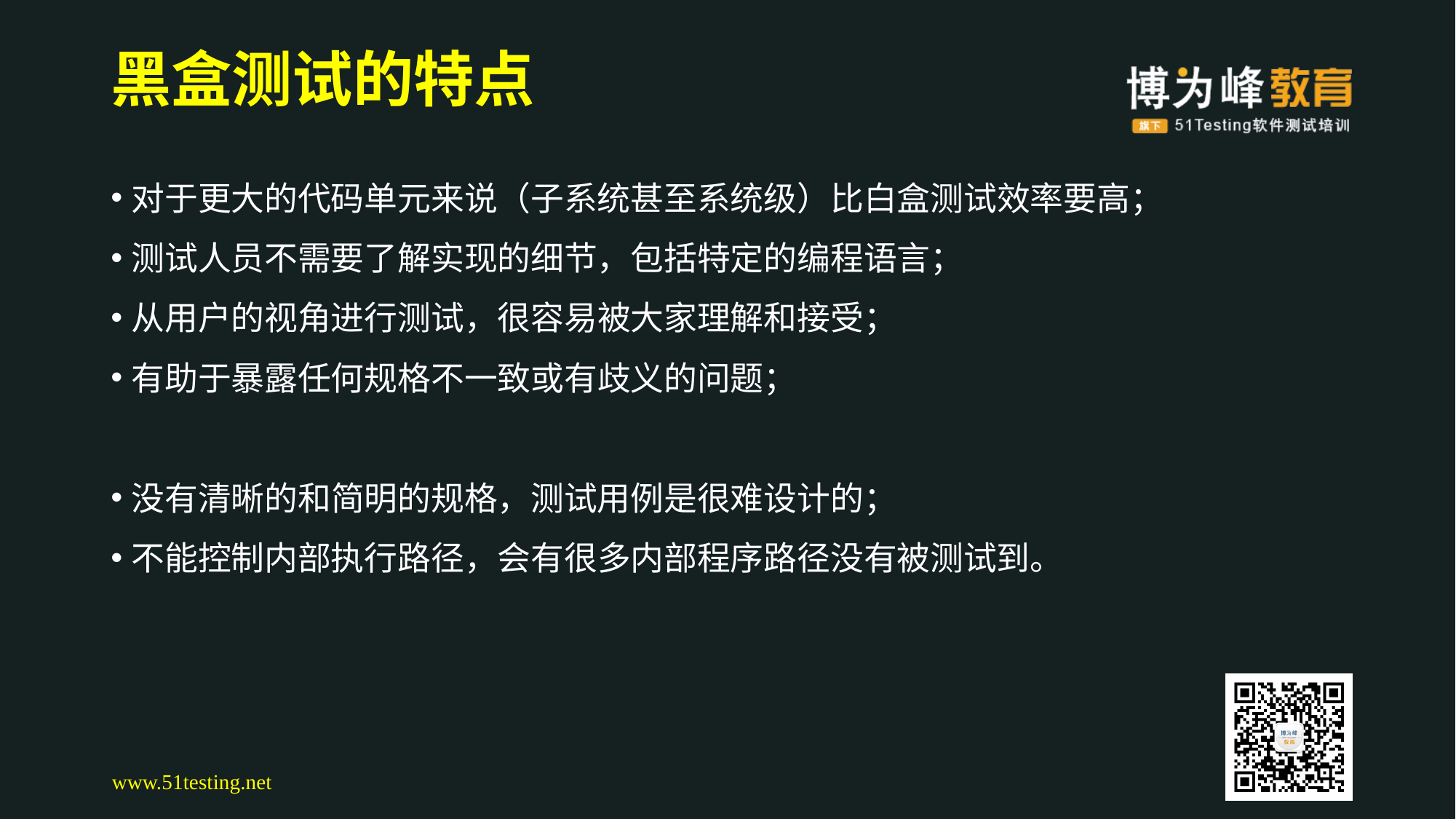

# 黑盒测试的特点
对于更大的代码单元来说（子系统甚至系统级）比白盒测试效率要高；
测试人员不需要了解实现的细节，包括特定的编程语言；
从用户的视角进行测试，很容易被大家理解和接受；
有助于暴露任何规格不一致或有歧义的问题；

没有清晰的和简明的规格，测试用例是很难设计的；
不能控制内部执行路径，会有很多内部程序路径没有被测试到。